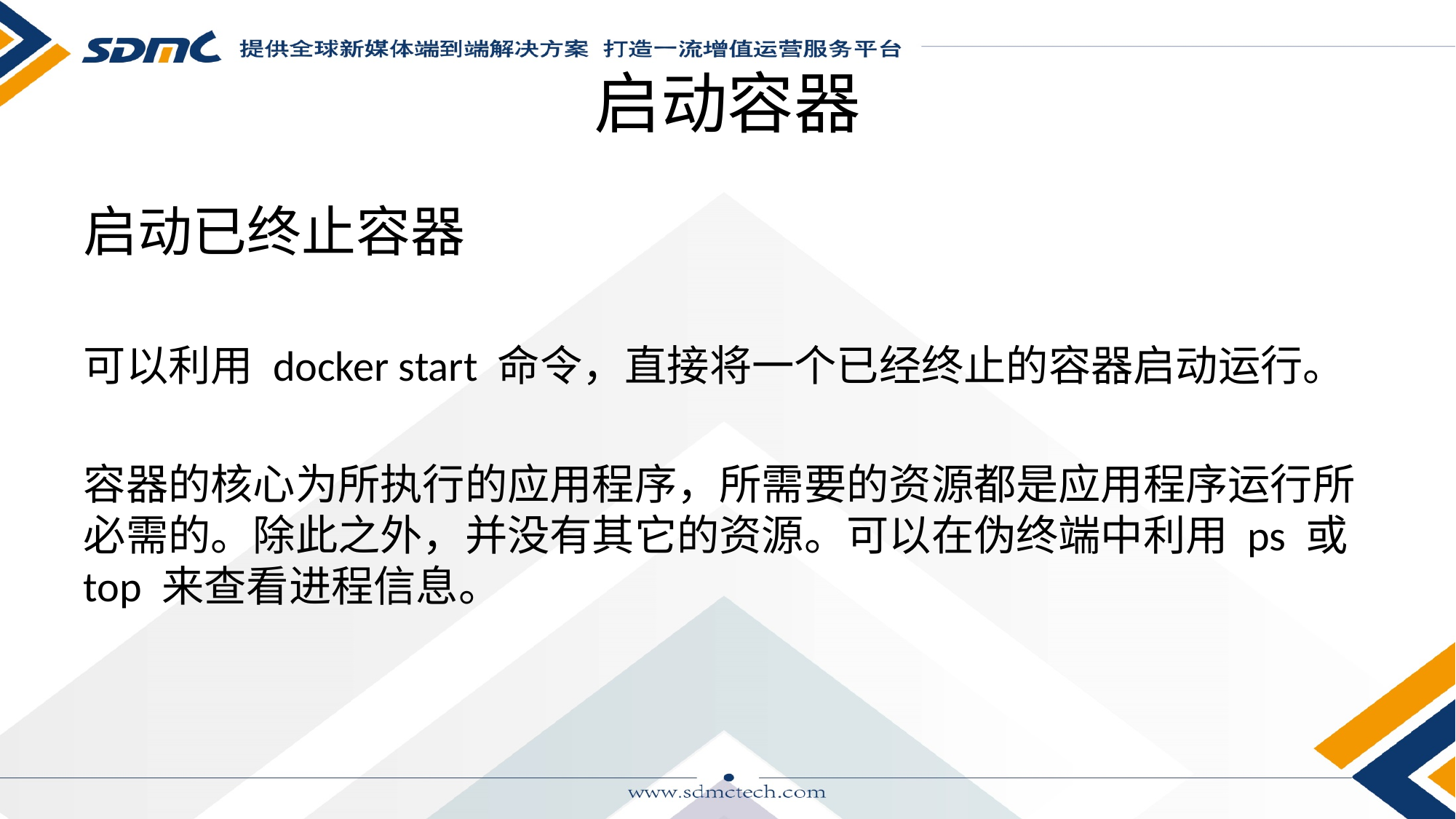

# 启动容器
启动已终止容器

可以利用 docker start 命令，直接将一个已经终止的容器启动运行。

容器的核心为所执行的应用程序，所需要的资源都是应用程序运行所必需的。除此之外，并没有其它的资源。可以在伪终端中利用 ps 或 top 来查看进程信息。